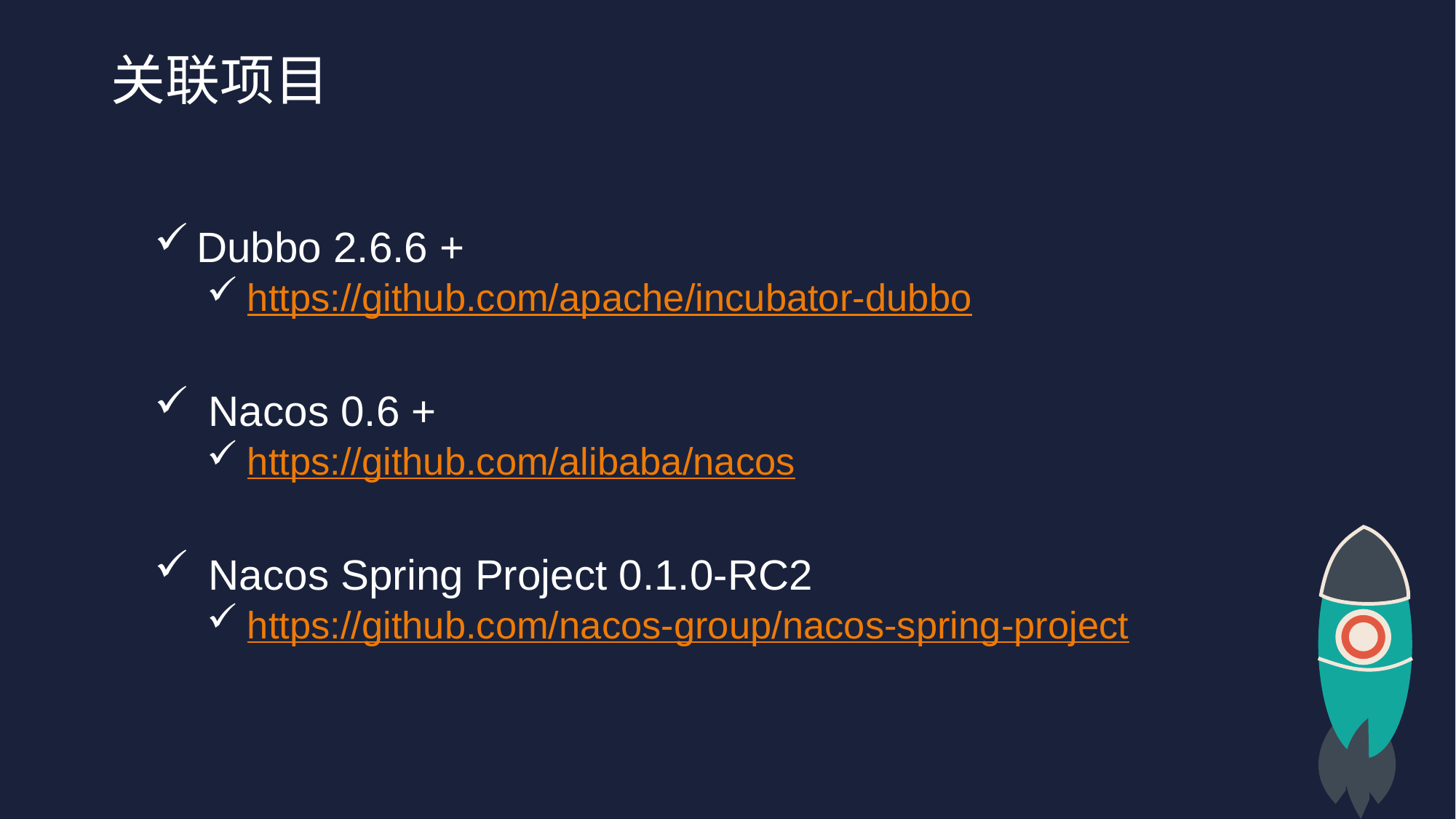

# 关联项目

Dubbo 2.6.6 +
https://github.com/apache/incubator-dubbo

 Nacos 0.6 +
https://github.com/alibaba/nacos

 Nacos Spring Project 0.1.0-RC2
https://github.com/nacos-group/nacos-spring-project